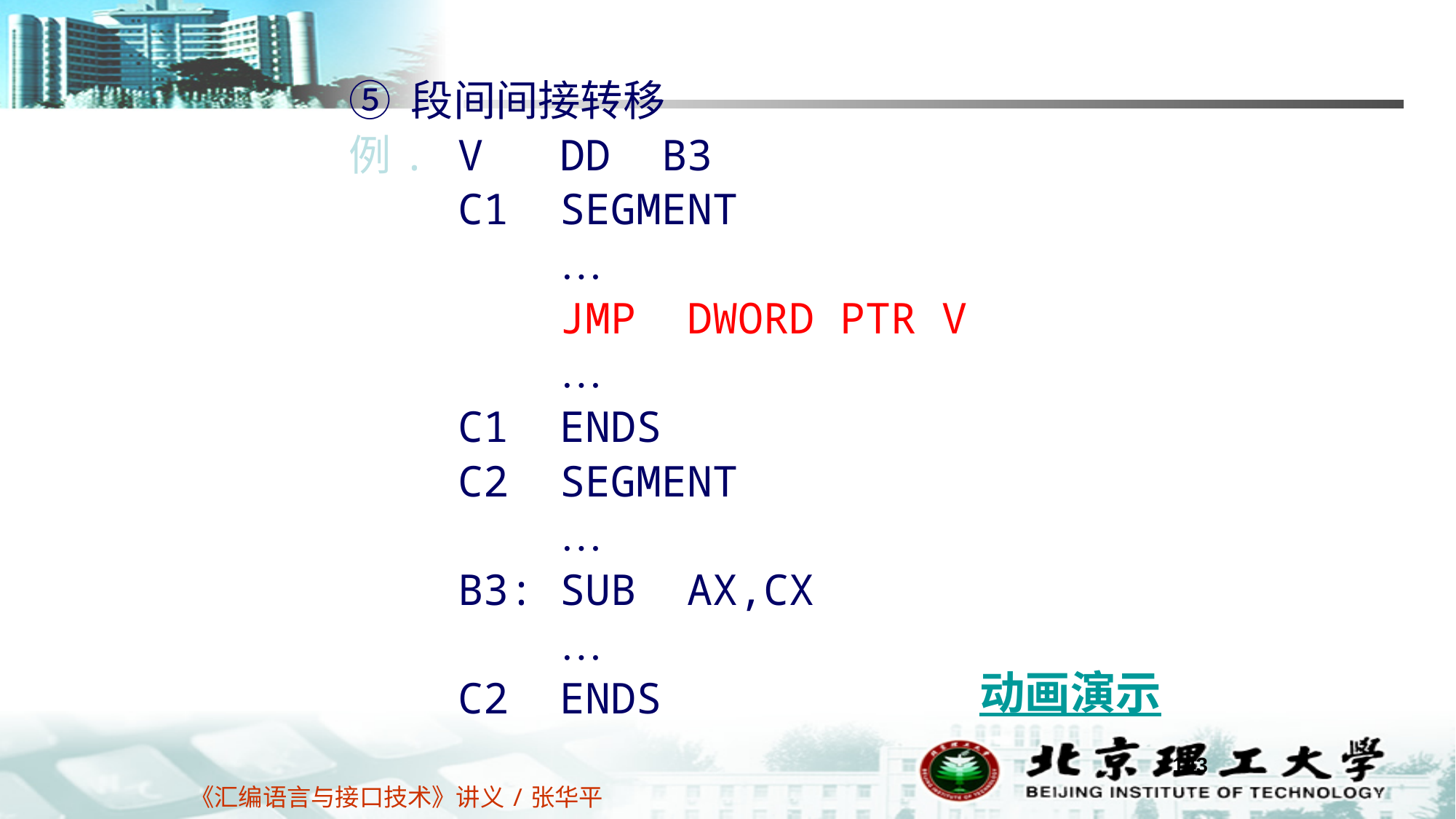

⑤ 段间间接转移
	例. 	V   DD  B3
		C1  SEGMENT
		    …
		    JMP  DWORD PTR V
		    …
		C1  ENDS
		C2  SEGMENT
		    …
		B3: SUB  AX,CX
		    …
		C2  ENDS
动画演示
143